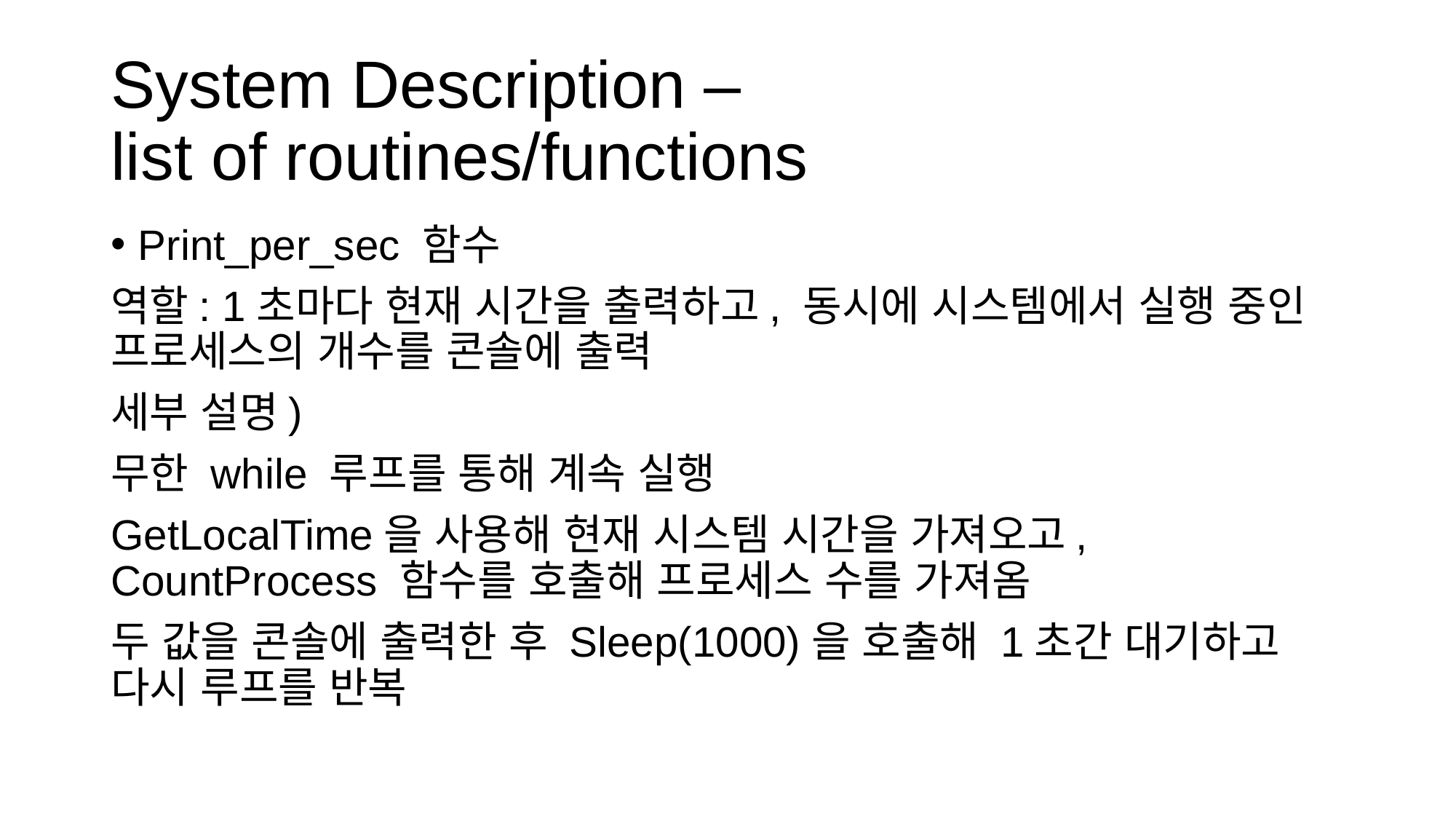

# System Description – list of routines/functions
Print_per_sec 함수
역할: 1초마다 현재 시간을 출력하고, 동시에 시스템에서 실행 중인 프로세스의 개수를 콘솔에 출력
세부 설명)
무한 while 루프를 통해 계속 실행
GetLocalTime을 사용해 현재 시스템 시간을 가져오고, CountProcess 함수를 호출해 프로세스 수를 가져옴
두 값을 콘솔에 출력한 후 Sleep(1000)을 호출해 1초간 대기하고 다시 루프를 반복